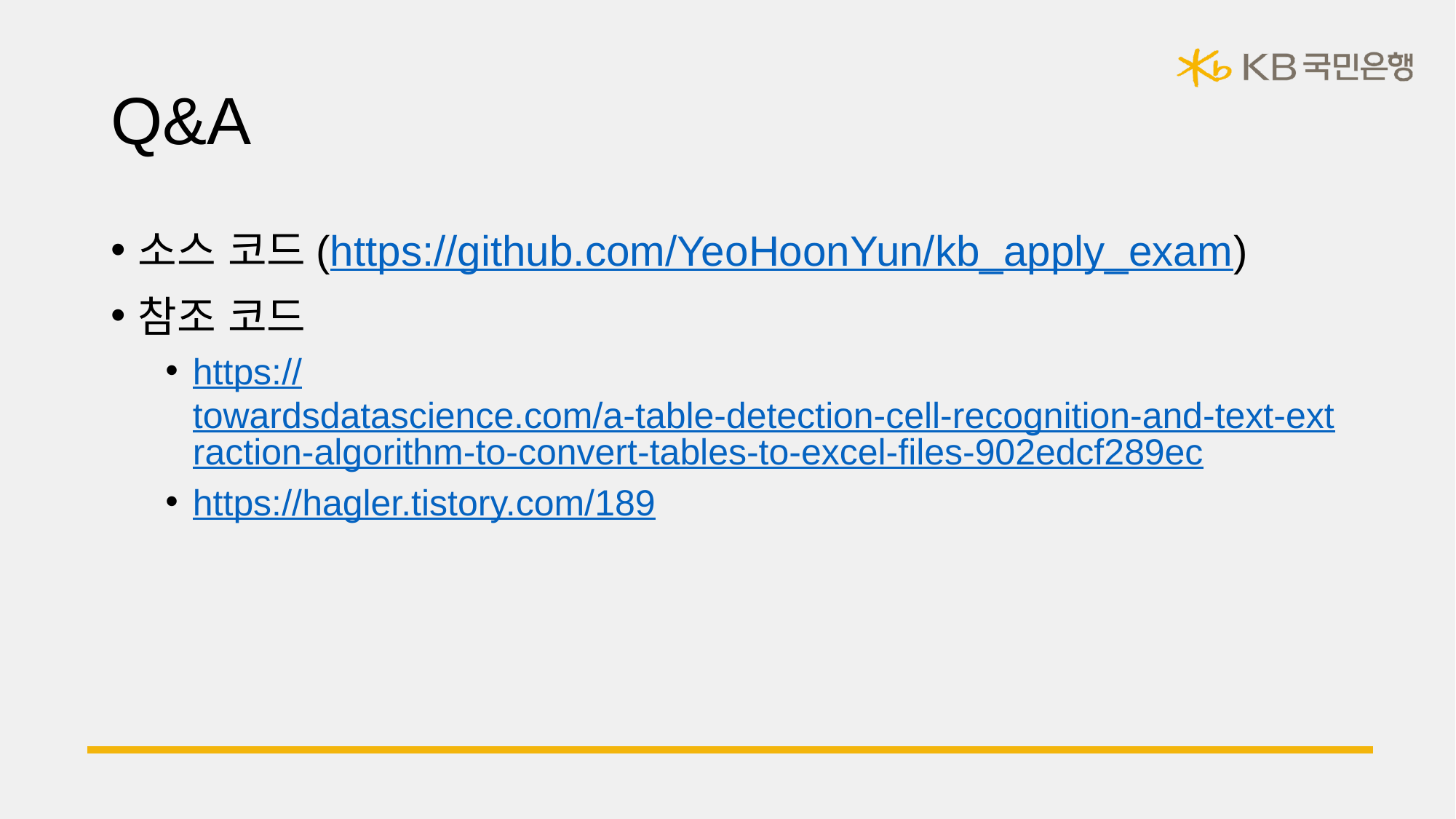

# Q&A
소스 코드(https://github.com/YeoHoonYun/kb_apply_exam)
참조 코드
https://towardsdatascience.com/a-table-detection-cell-recognition-and-text-extraction-algorithm-to-convert-tables-to-excel-files-902edcf289ec
https://hagler.tistory.com/189